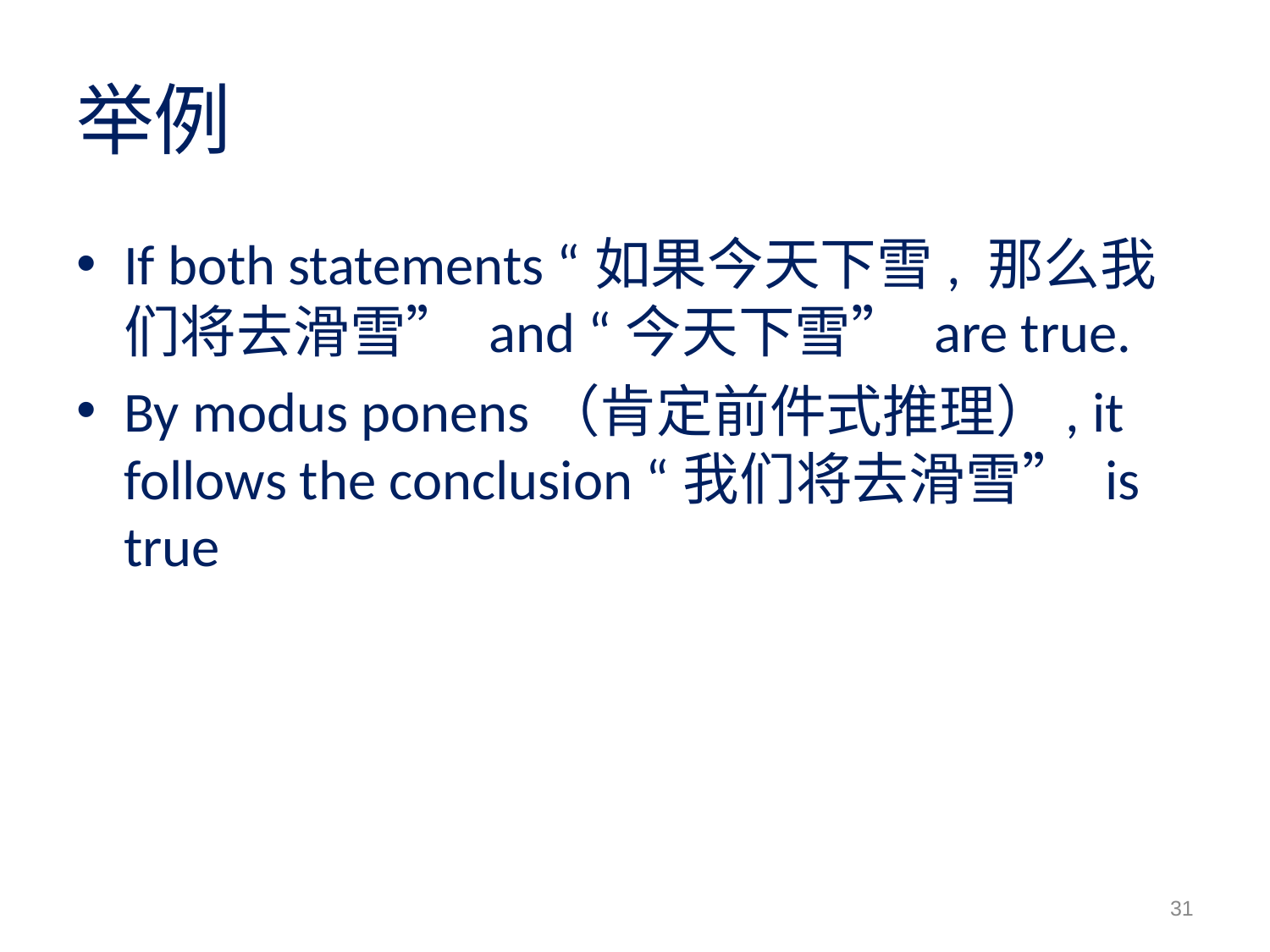

# 举例
If both statements “如果今天下雪, 那么我们将去滑雪” and “今天下雪” are true.
By modus ponens（肯定前件式推理）, it follows the conclusion “我们将去滑雪” is true
31